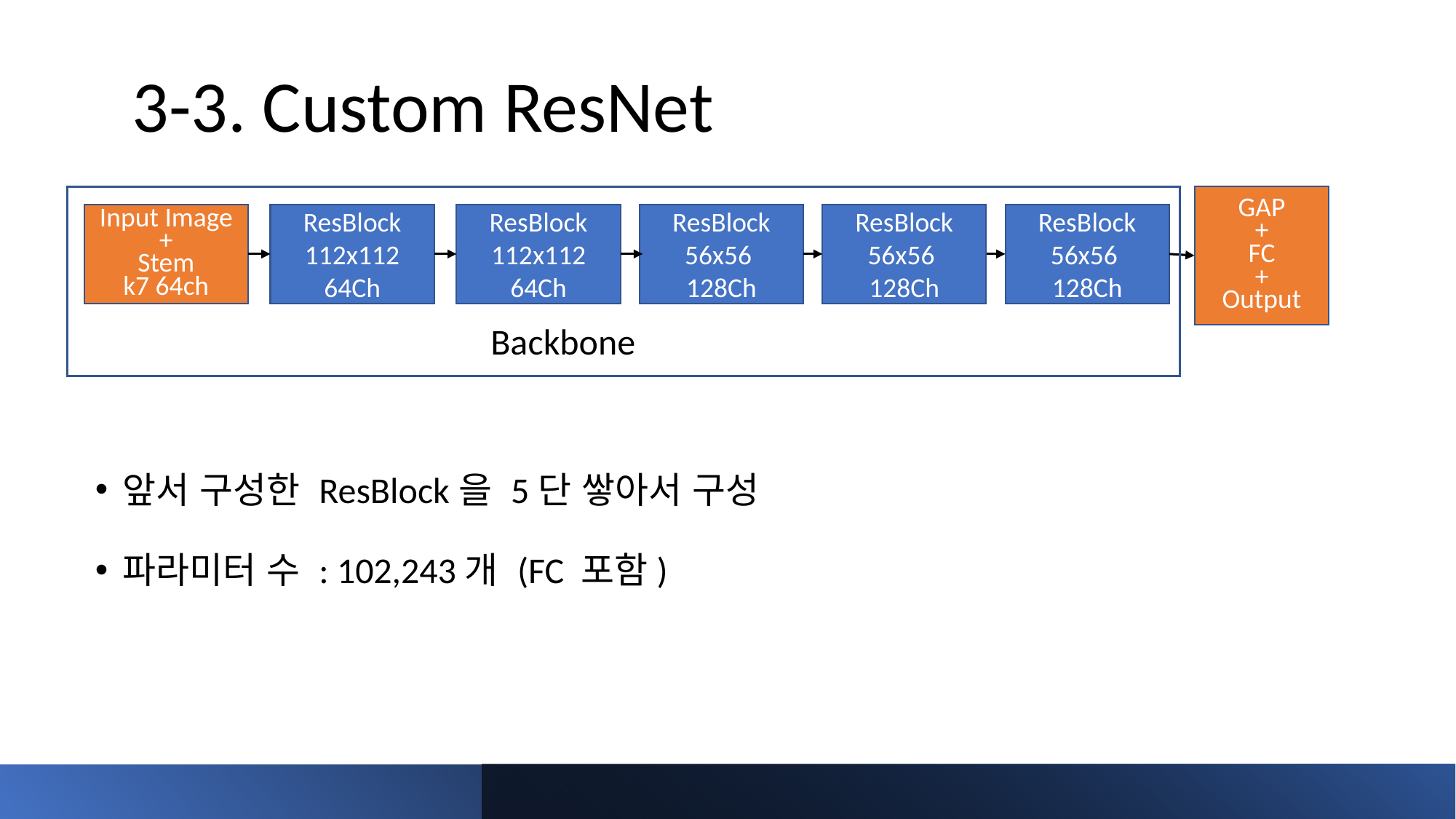

# 3-3. Custom ResNet

GAP
+
FC
+
Output
ResBlock
56x56
128Ch
ResBlock
56x56
128Ch
ResBlock
56x56
128Ch
Input Image
+
Stem
k7 64ch
ResBlock
112x112 64Ch
ResBlock
112x112 64Ch
Backbone
앞서 구성한 ResBlock을 5단 쌓아서 구성
파라미터 수 : 102,243개 (FC 포함)